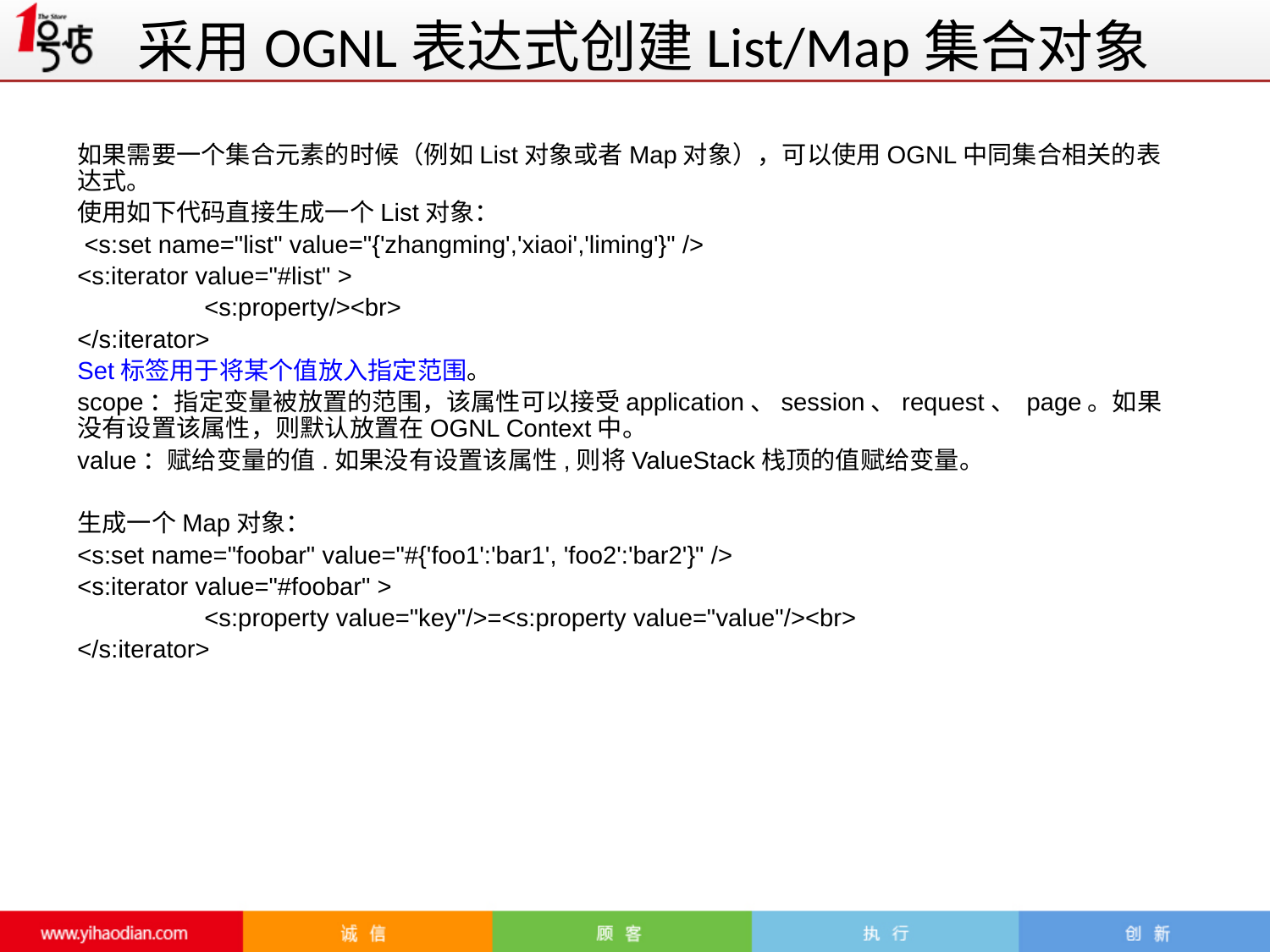

# 采用OGNL表达式创建List/Map集合对象
如果需要一个集合元素的时候（例如List对象或者Map对象），可以使用OGNL中同集合相关的表达式。
使用如下代码直接生成一个List对象：
 <s:set name="list" value="{'zhangming','xiaoi','liming'}" />
<s:iterator value="#list" >
	<s:property/><br>
</s:iterator>
Set标签用于将某个值放入指定范围。
scope：指定变量被放置的范围，该属性可以接受application、session、request、 page。如果没有设置该属性，则默认放置在OGNL Context中。
value：赋给变量的值.如果没有设置该属性,则将ValueStack栈顶的值赋给变量。

生成一个Map对象：
<s:set name="foobar" value="#{'foo1':'bar1', 'foo2':'bar2'}" />
<s:iterator value="#foobar" >
	<s:property value="key"/>=<s:property value="value"/><br>
</s:iterator>